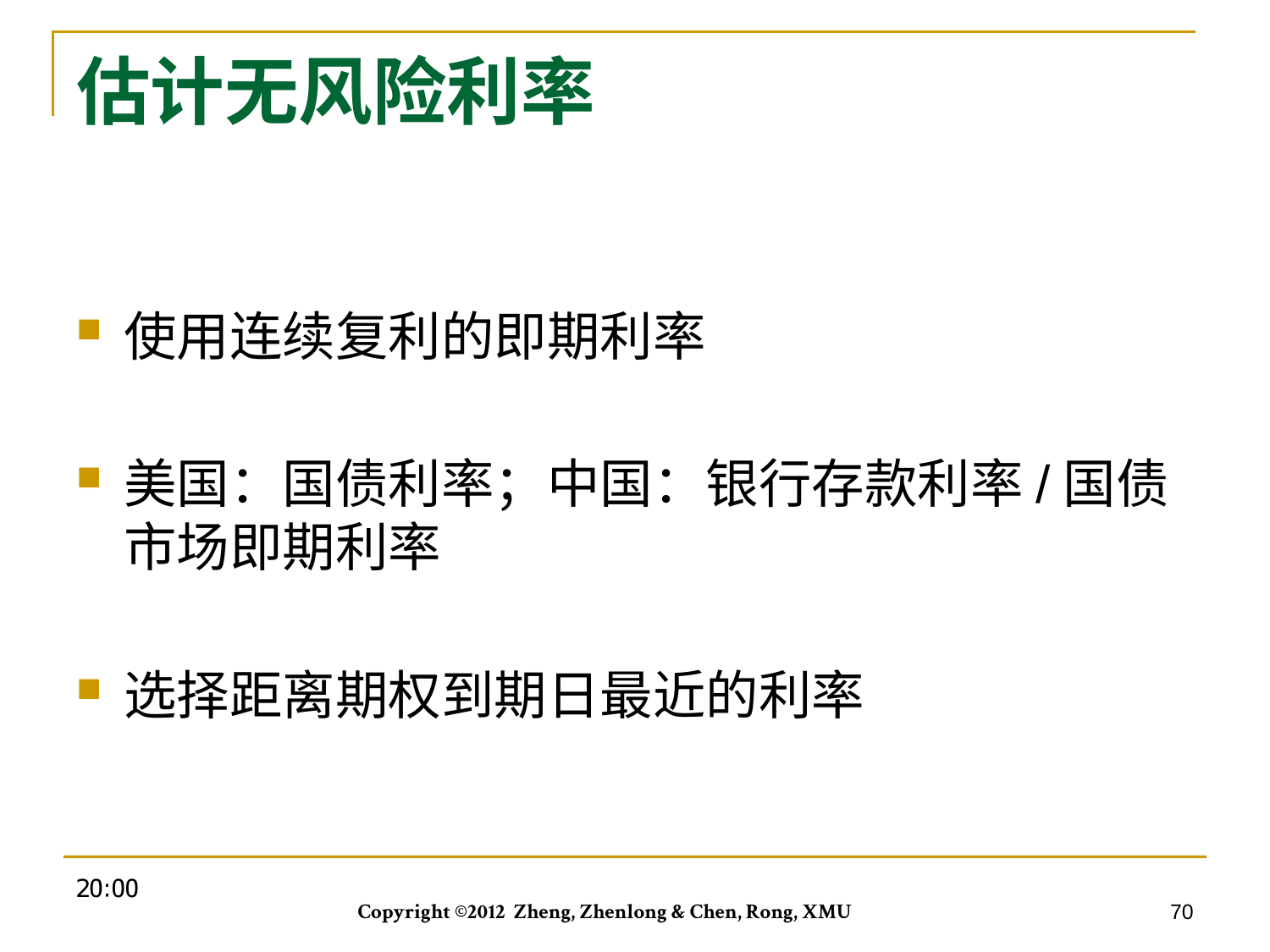

# 估计无风险利率

使用连续复利的即期利率

美国：国债利率；中国：银行存款利率/国债市场即期利率

选择距离期权到期日最近的利率
20:00
70
Copyright ©2012  Zheng, Zhenlong & Chen, Rong, XMU